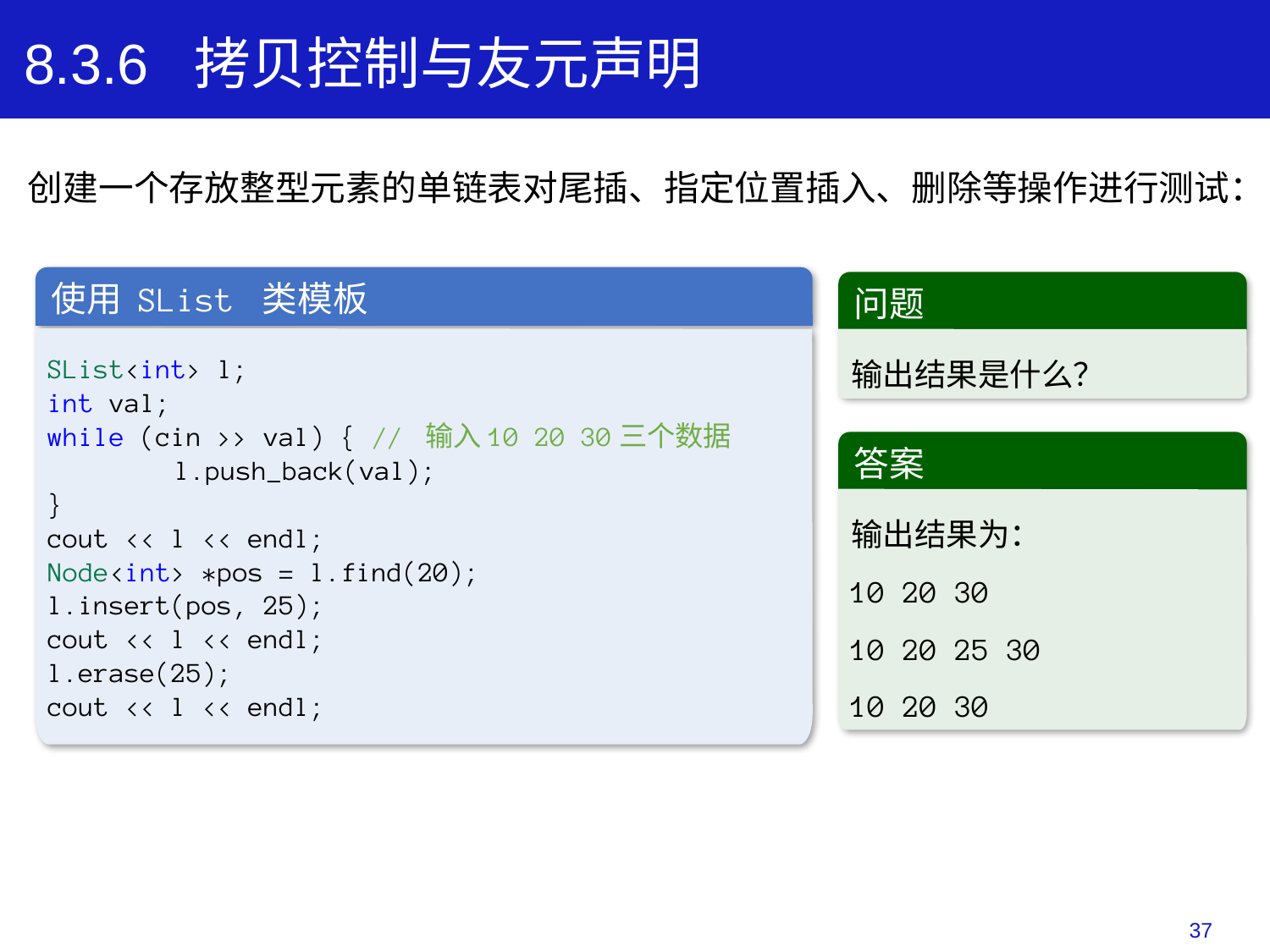

8.3.6  拷贝控制与友元声明
创建一个存放整型元素的单链表对尾插、指定位置插入、删除等操作进行测试：
使用 SList 类模板
SList<int> l;
int val;
while (cin >> val) { // 输入10 20 30三个数据
	l.push_back(val);
}
cout << l << endl;
Node<int> *pos = l.find(20);
l.insert(pos, 25);
cout << l << endl;
l.erase(25);
cout << l << endl;
问题
输出结果是什么？
答案
输出结果为：
10 20 30
10 20 25 30
10 20 30
37